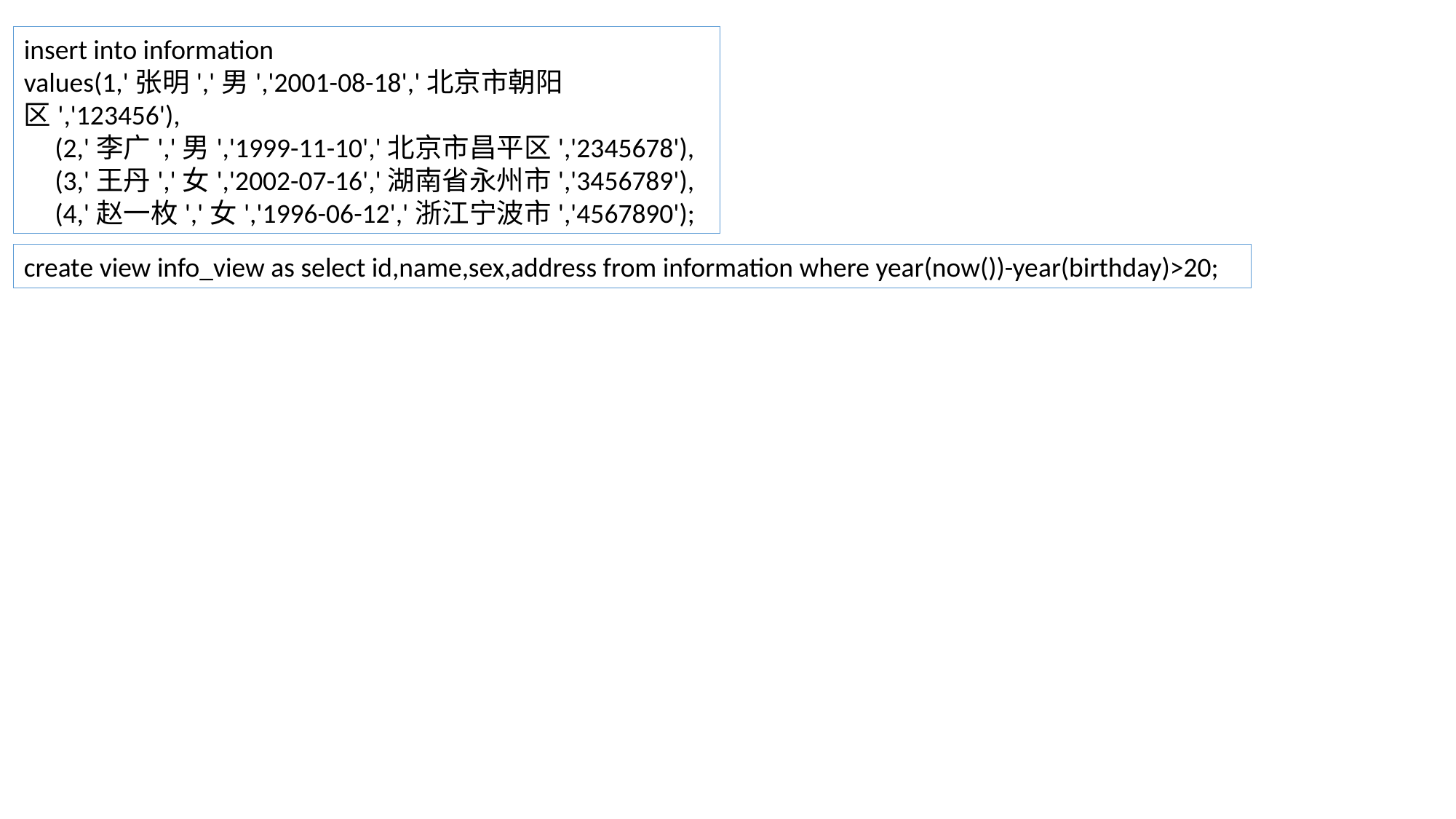

insert into information
values(1,'张明','男','2001-08-18','北京市朝阳区','123456'),
     (2,'李广','男','1999-11-10','北京市昌平区','2345678'),
     (3,'王丹','女','2002-07-16','湖南省永州市','3456789'),
     (4,'赵一枚','女','1996-06-12','浙江宁波市','4567890');
create view info_view as select id,name,sex,address from information where year(now())-year(birthday)>20;